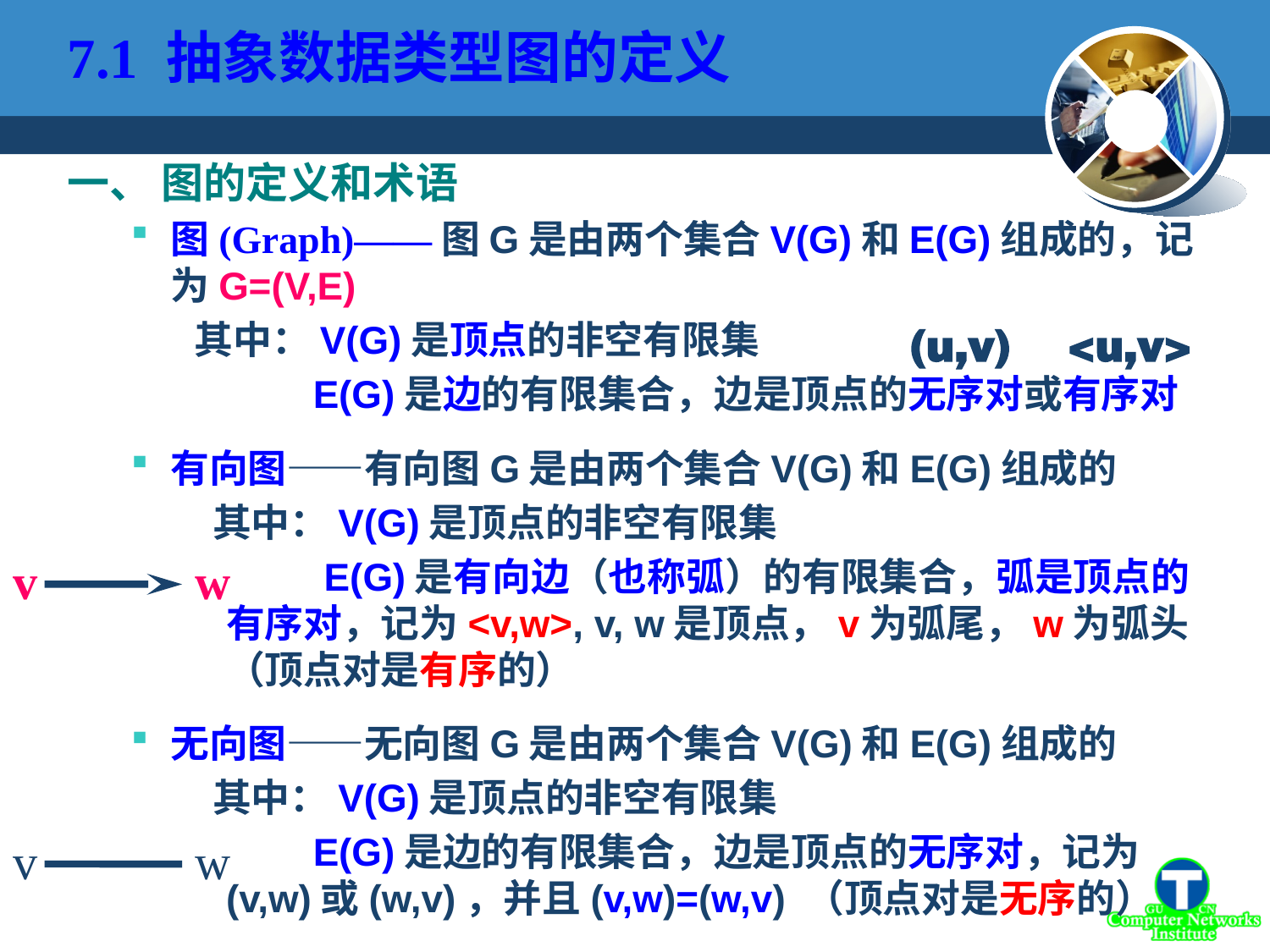

7.1 抽象数据类型图的定义
一、 图的定义和术语
图(Graph)——图G是由两个集合V(G)和E(G)组成的，记为G=(V,E)
其中：V(G)是顶点的非空有限集
           E(G)是边的有限集合，边是顶点的无序对或有序对

有向图——有向图G是由两个集合V(G)和E(G)组成的
 其中：V(G)是顶点的非空有限集
            E(G)是有向边（也称弧）的有限集合，弧是顶点的有序对，记为<v,w>, v, w是顶点，v为弧尾，w为弧头（顶点对是有序的）

无向图——无向图G是由两个集合V(G)和E(G)组成的
 其中：V(G)是顶点的非空有限集
           E(G)是边的有限集合，边是顶点的无序对，记为(v,w)或(w,v)，并且(v,w)=(w,v) （顶点对是无序的）
 (u,v)    <u,v>
v
w

v
w

4